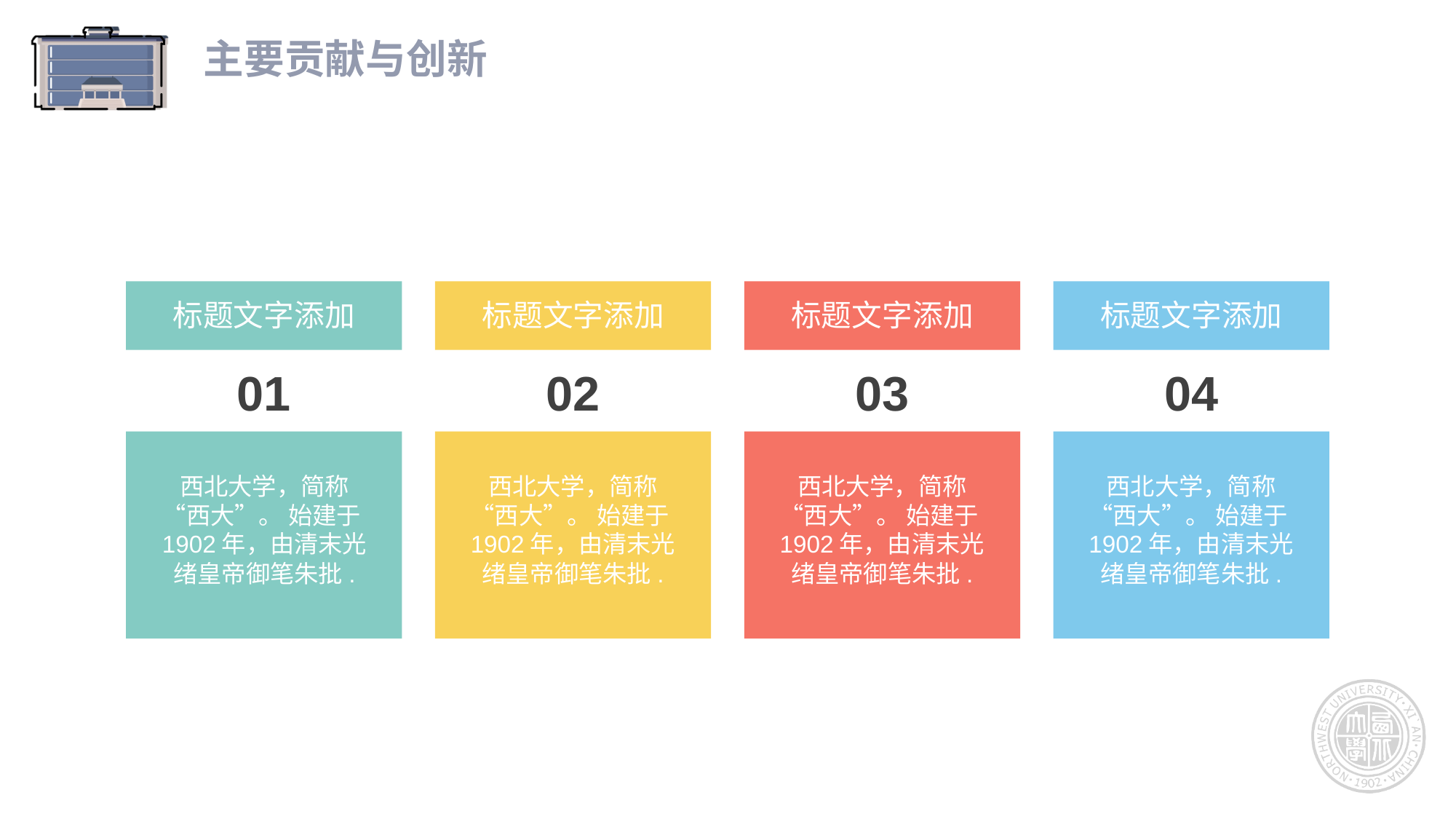

主要贡献与创新

标题文字添加
01

西北大学，简称“西大”。 始建于1902年，由清末光绪皇帝御笔朱批.

标题文字添加
02

西北大学，简称“西大”。 始建于1902年，由清末光绪皇帝御笔朱批.

标题文字添加
03

西北大学，简称“西大”。 始建于1902年，由清末光绪皇帝御笔朱批.

标题文字添加
04

西北大学，简称“西大”。 始建于1902年，由清末光绪皇帝御笔朱批.